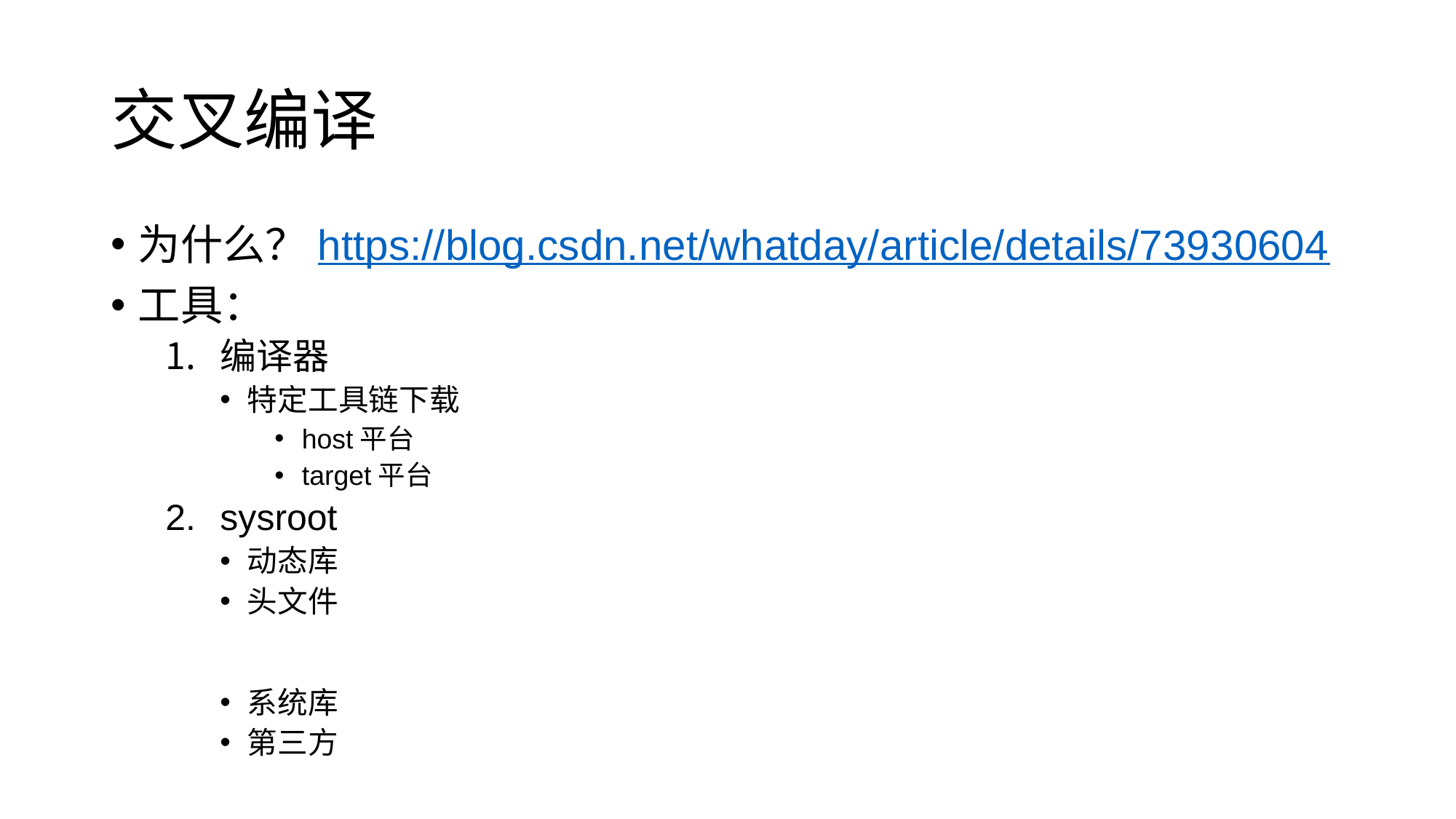

# 交叉编译
为什么？https://blog.csdn.net/whatday/article/details/73930604
工具：
编译器
特定工具链下载
host平台
target平台
sysroot
动态库
头文件

系统库
第三方